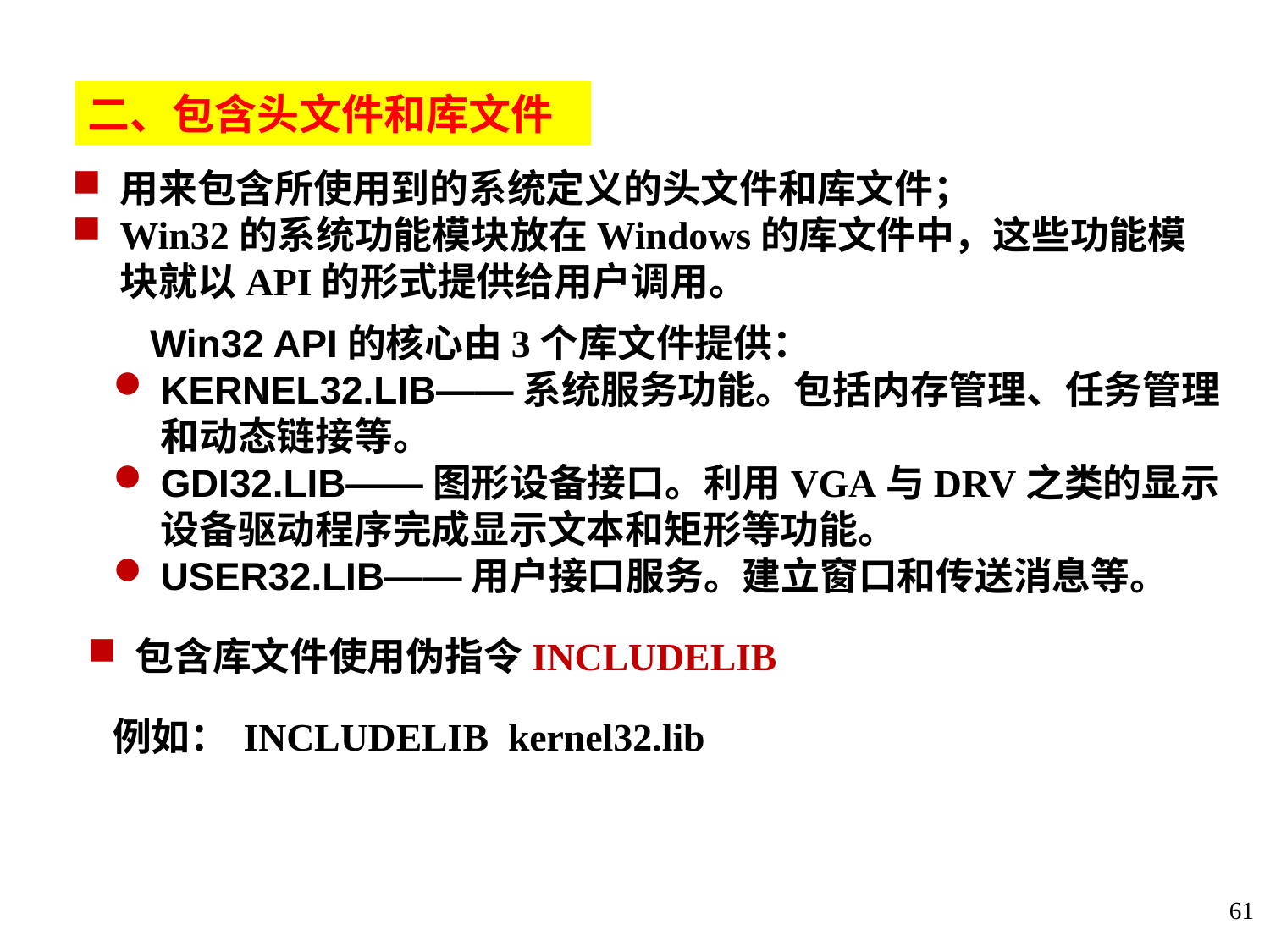

二、包含头文件和库文件
用来包含所使用到的系统定义的头文件和库文件；
Win32的系统功能模块放在Windows的库文件中，这些功能模块就以API的形式提供给用户调用。
Win32 API的核心由3个库文件提供：
KERNEL32.LIB——系统服务功能。包括内存管理、任务管理和动态链接等。
GDI32.LIB——图形设备接口。利用VGA与DRV之类的显示设备驱动程序完成显示文本和矩形等功能。
USER32.LIB——用户接口服务。建立窗口和传送消息等。
包含库文件使用伪指令INCLUDELIB
例如：
INCLUDELIB  kernel32.lib
61